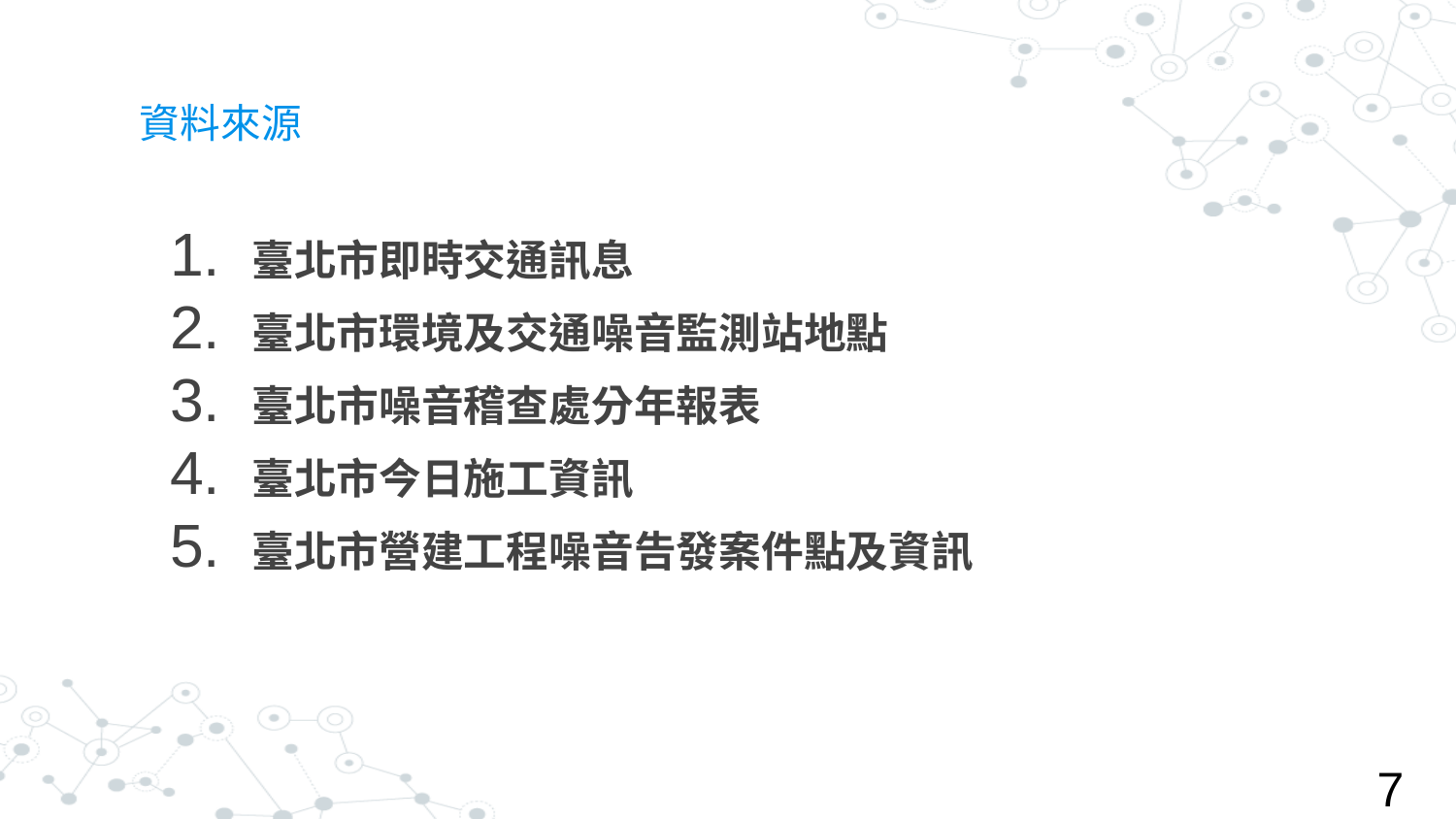

# 資料來源
1. 臺北市即時交通訊息
2. 臺北市環境及交通噪音監測站地點
3. 臺北市噪音稽查處分年報表
4. 臺北市今日施工資訊
5. 臺北市營建工程噪音告發案件點及資訊

7